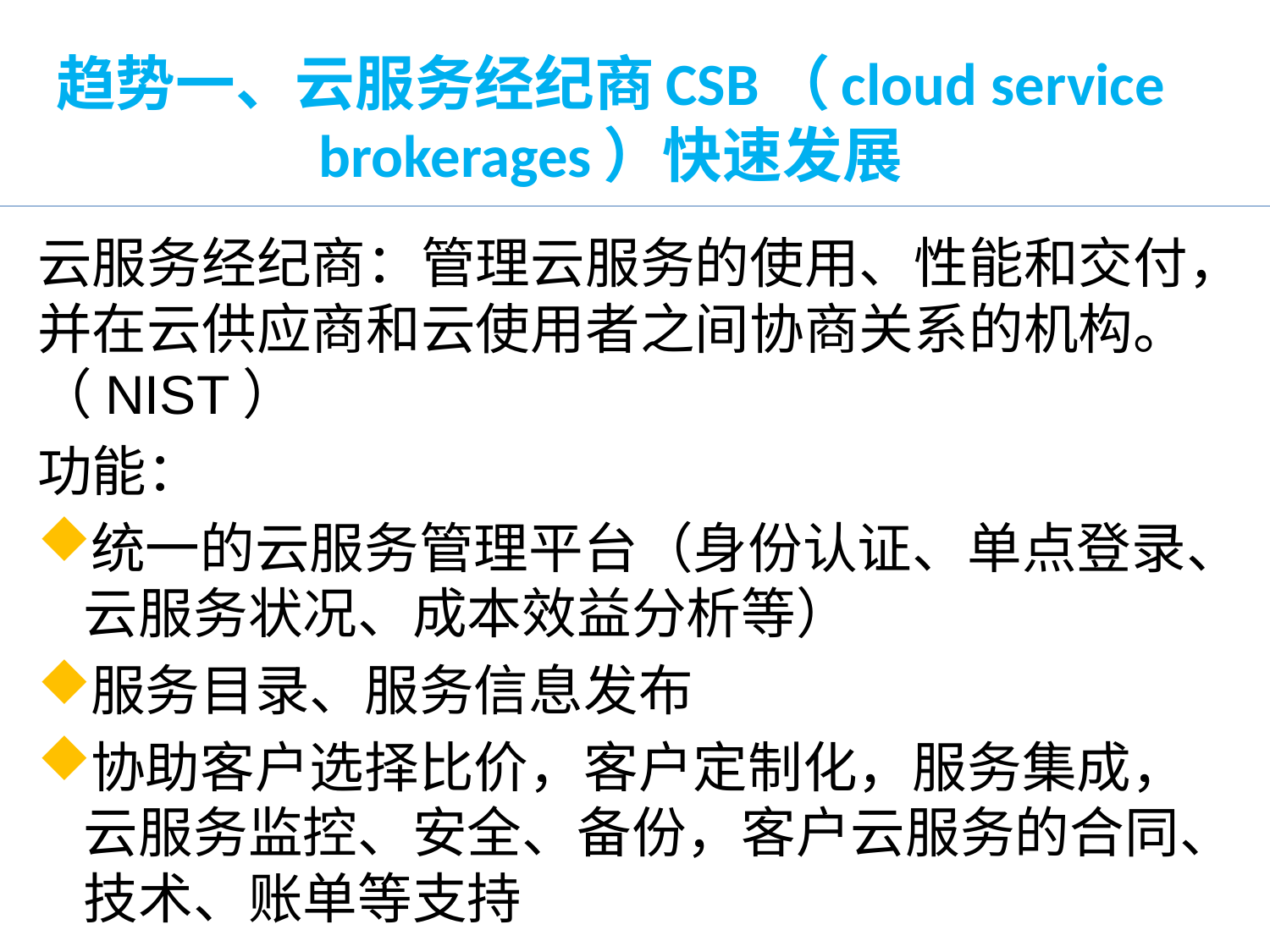

# 趋势一、云服务经纪商CSB（cloud service brokerages）快速发展
云服务经纪商：管理云服务的使用、性能和交付，并在云供应商和云使用者之间协商关系的机构。（NIST）
功能：
统一的云服务管理平台（身份认证、单点登录、云服务状况、成本效益分析等）
服务目录、服务信息发布
协助客户选择比价，客户定制化，服务集成，云服务监控、安全、备份，客户云服务的合同、技术、账单等支持